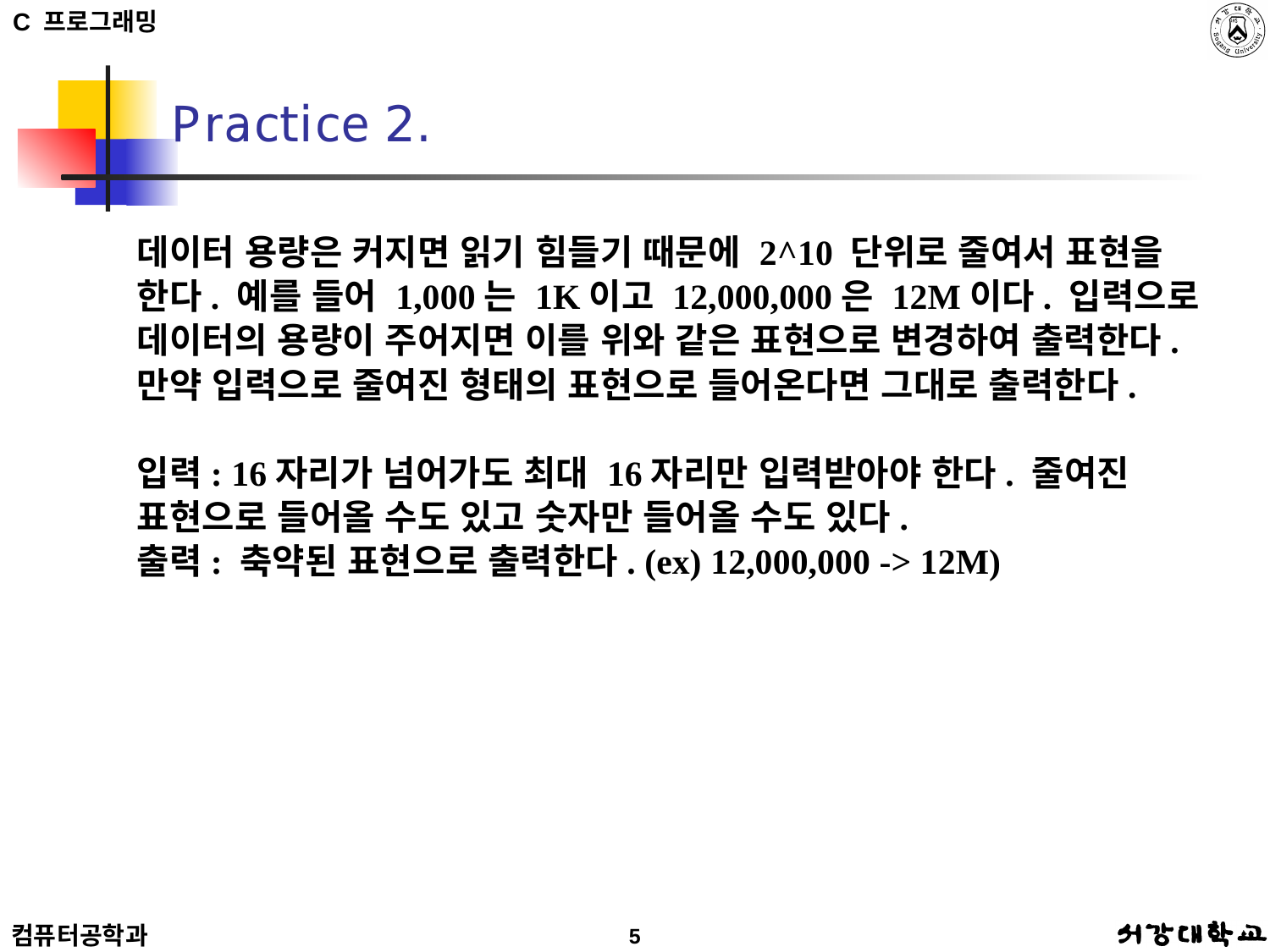

# Practice 2.
데이터 용량은 커지면 읽기 힘들기 때문에 2^10 단위로 줄여서 표현을 한다. 예를 들어 1,000는 1K이고 12,000,000은 12M이다. 입력으로 데이터의 용량이 주어지면 이를 위와 같은 표현으로 변경하여 출력한다. 만약 입력으로 줄여진 형태의 표현으로 들어온다면 그대로 출력한다.

입력: 16자리가 넘어가도 최대 16자리만 입력받아야 한다. 줄여진 표현으로 들어올 수도 있고 숫자만 들어올 수도 있다.
출력: 축약된 표현으로 출력한다. (ex) 12,000,000 -> 12M)

5